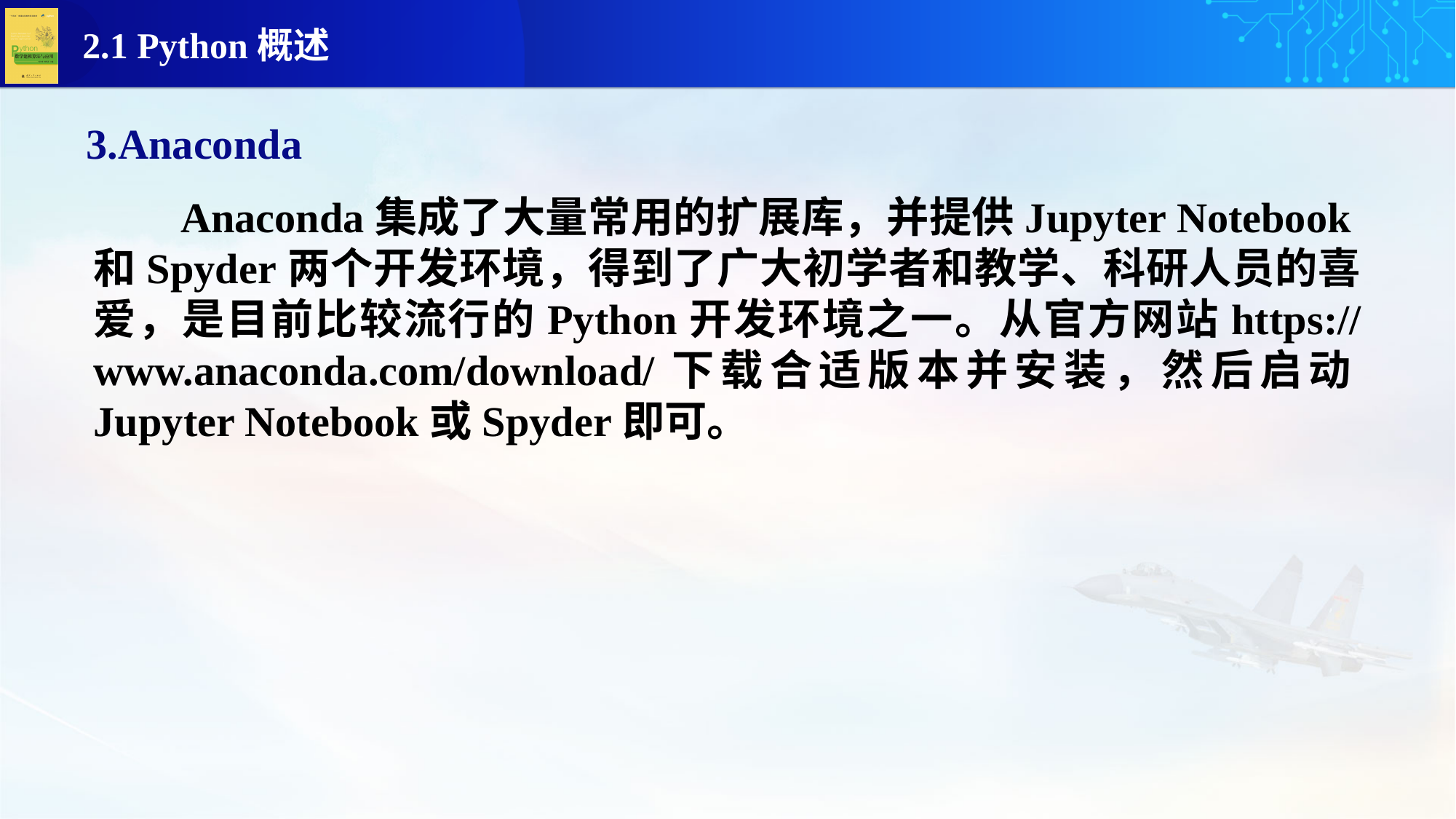

3.Anaconda

        Anaconda集成了大量常用的扩展库，并提供Jupyter Notebook和Spyder两个开发环境，得到了广大初学者和教学、科研人员的喜爱，是目前比较流行的Python开发环境之一。从官方网站https://www.anaconda.com/download/下载合适版本并安装，然后启动Jupyter Notebook或Spyder即可。